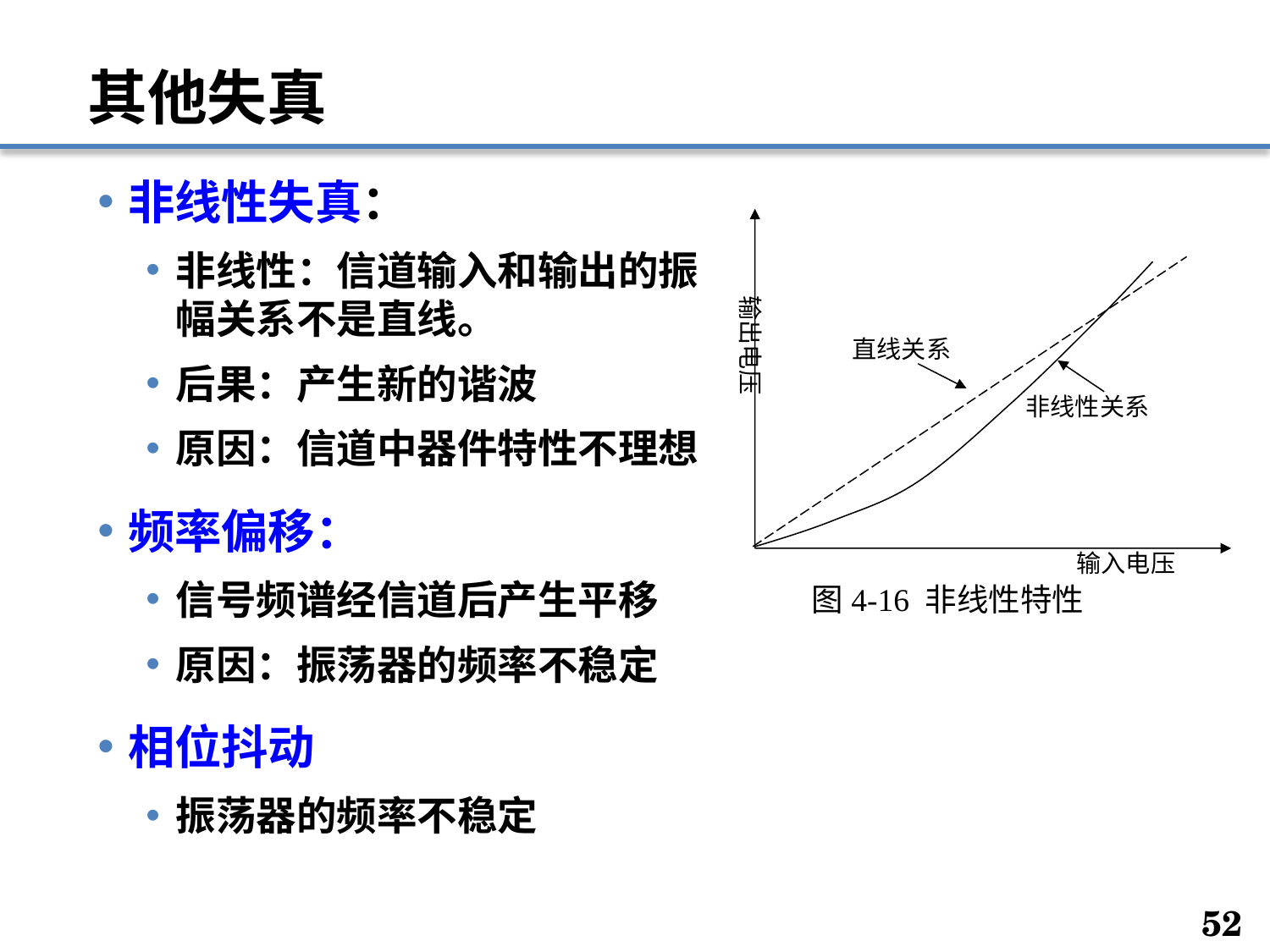

# 其他失真
非线性失真：
非线性：信道输入和输出的振幅关系不是直线。
后果：产生新的谐波
原因：信道中器件特性不理想
频率偏移：
信号频谱经信道后产生平移
原因：振荡器的频率不稳定
相位抖动
振荡器的频率不稳定

输出电压
输入电压
图4-16 非线性特性
直线关系

非线性关系

52